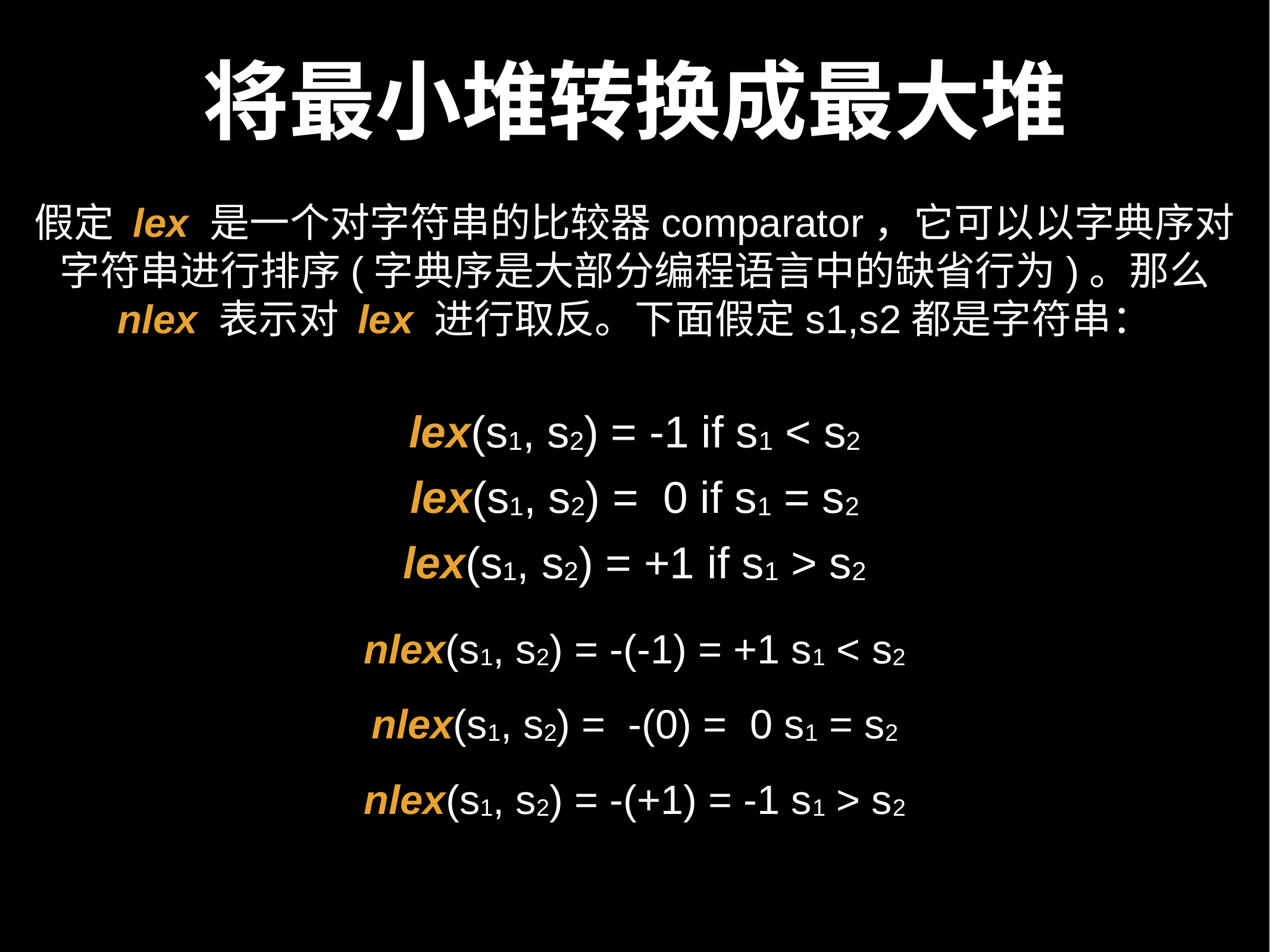

# 将最小堆转换成最大堆
假定 lex 是一个对字符串的比较器comparator，它可以以字典序对字符串进行排序(字典序是大部分编程语言中的缺省行为)。那么 nlex 表示对 lex 进行取反。下面假定s1,s2都是字符串：
lex(s1, s2) = -1 if s1 < s2
lex(s1, s2) =  0 if s1 = s2
lex(s1, s2) = +1 if s1 > s2
nlex(s1, s2) = -(-1) = +1 s1 < s2
nlex(s1, s2) =  -(0) =  0 s1 = s2
nlex(s1, s2) = -(+1) = -1 s1 > s2